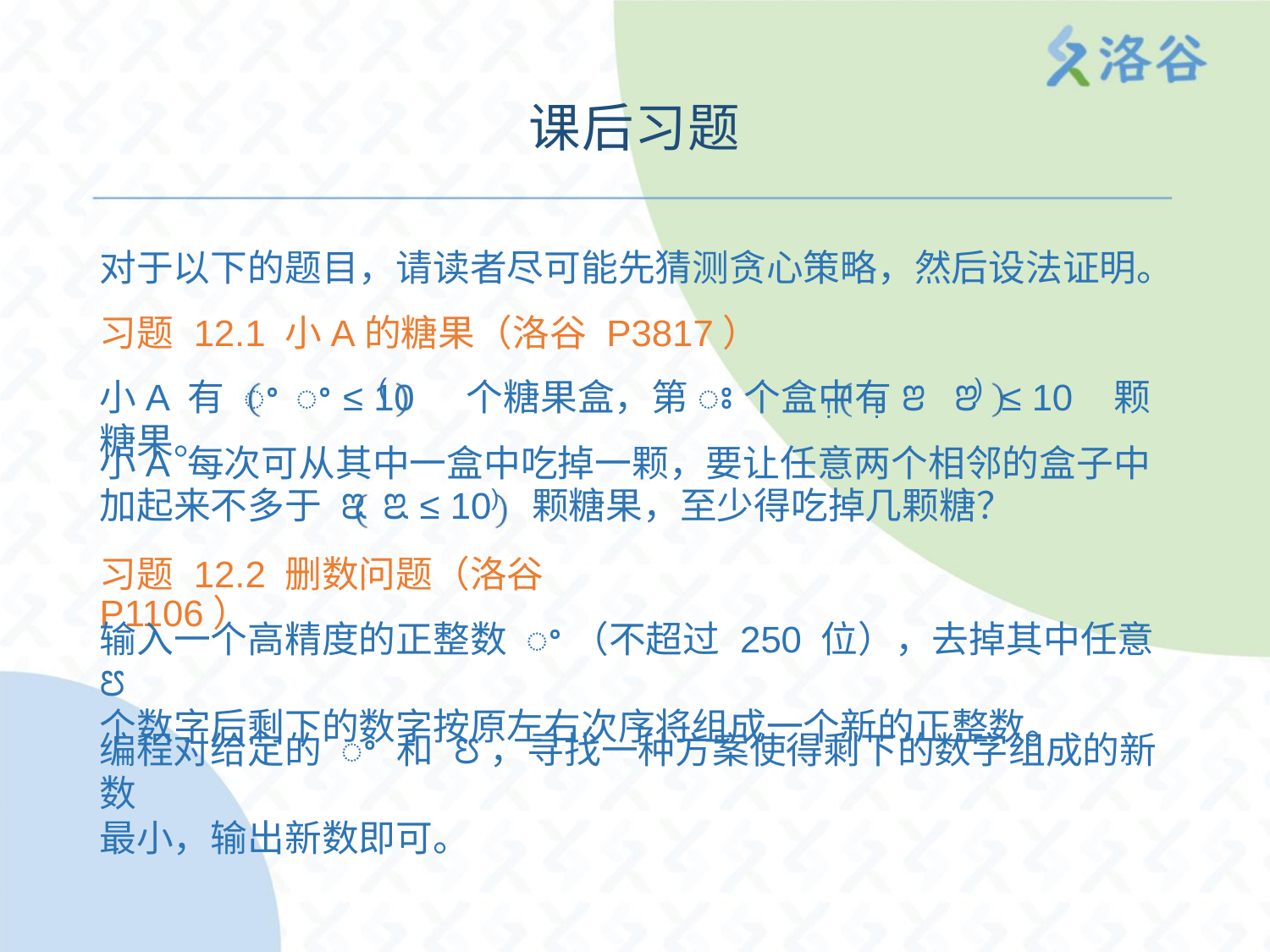

课后习题
对于以下的题目，请读者尽可能先猜测贪心策略，然后设法证明。
习题 12.1 小A的糖果（洛谷 P3817）
(
)
小A 有 ꢀ ꢀ ≤ 10 个糖果盒，第ꢁ个盒中有ꢂ ꢂ ≤ 10 颗糖果。
!
!
小A 每次可从其中一盒中吃掉一颗，要让任意两个相邻的盒子中
加起来不多于 ꢃ ꢃ ≤ 10) 颗糖果，至少得吃掉几颗糖？
习题 12.2 删数问题（洛谷 P1106）
输入一个高精度的正整数 ꢀ（不超过 250 位），去掉其中任意 ꢄ
个数字后剩下的数字按原左右次序将组成一个新的正整数。
编程对给定的 ꢀ 和 ꢄ，寻找一种方案使得剩下的数字组成的新数
最小，输出新数即可。